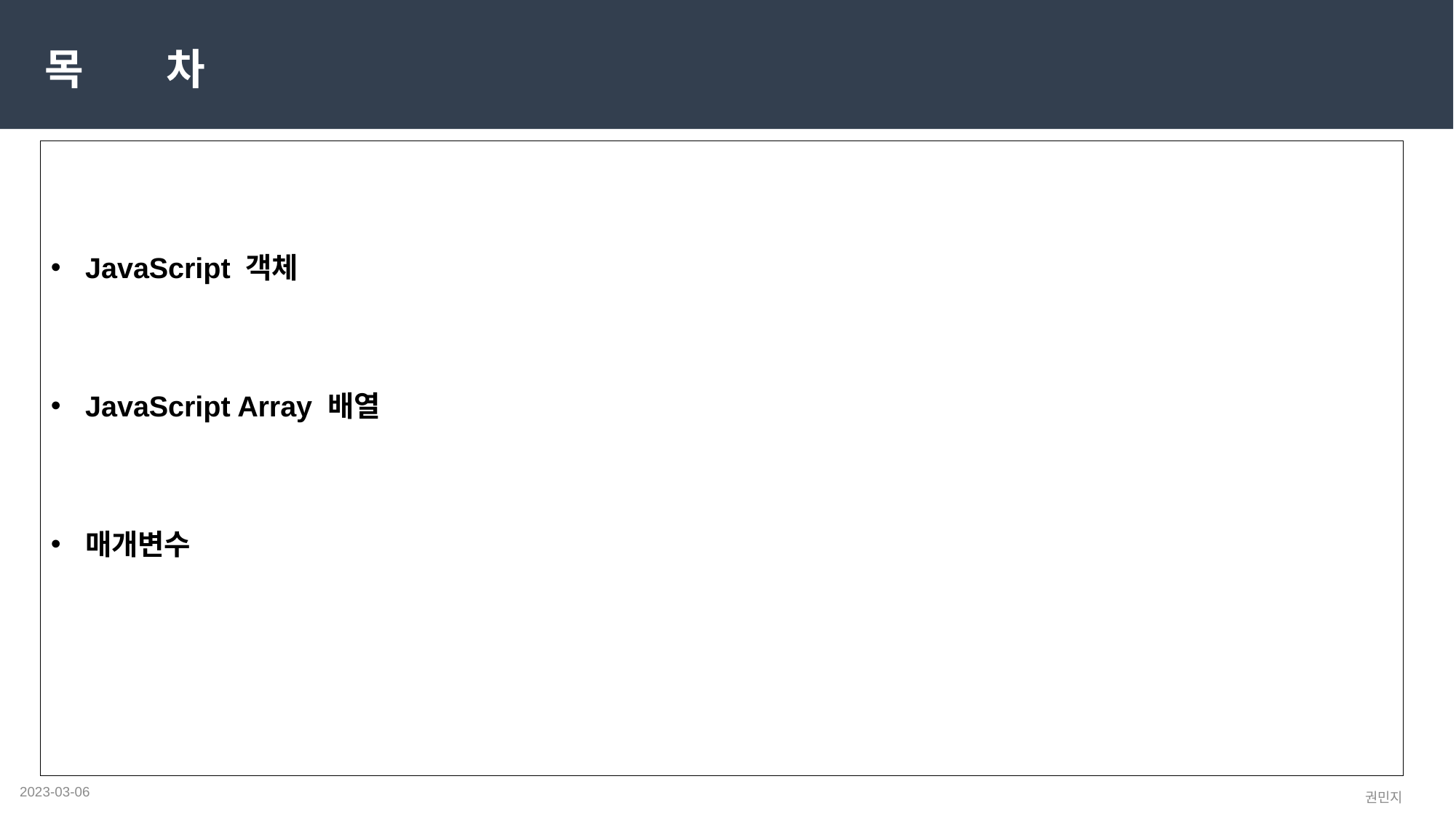

목       차
JavaScript 객체
JavaScript Array 배열
매개변수

2023-03-06
권민지